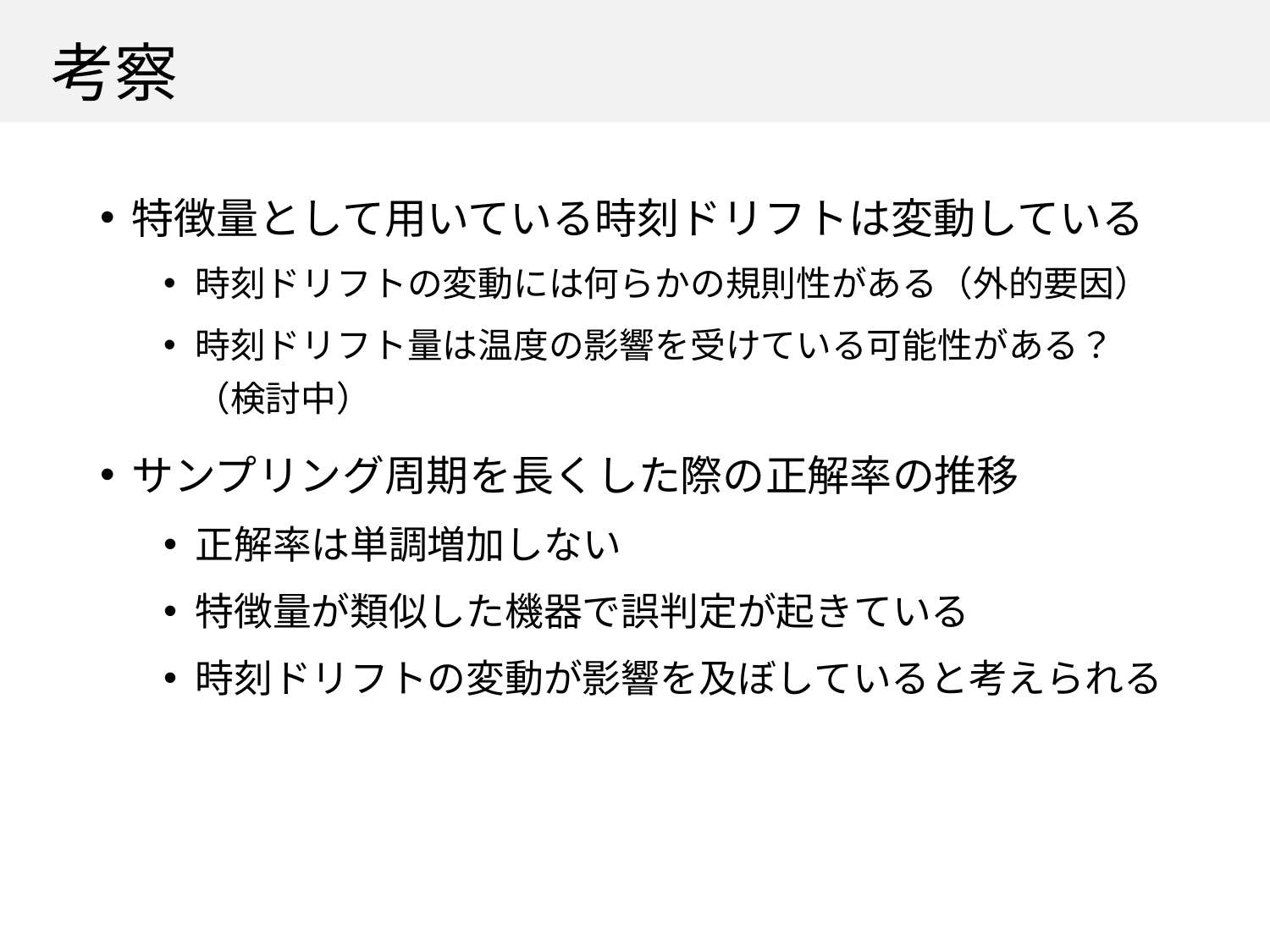

# 考察
特徴量として用いている時刻ドリフトは変動している
時刻ドリフトの変動には何らかの規則性がある（外的要因）
時刻ドリフト量は温度の影響を受けている可能性がある？
（検討中）
サンプリング周期を長くした際の正解率の推移
正解率は単調増加しない
特徴量が類似した機器で誤判定が起きている
時刻ドリフトの変動が影響を及ぼしていると考えられる